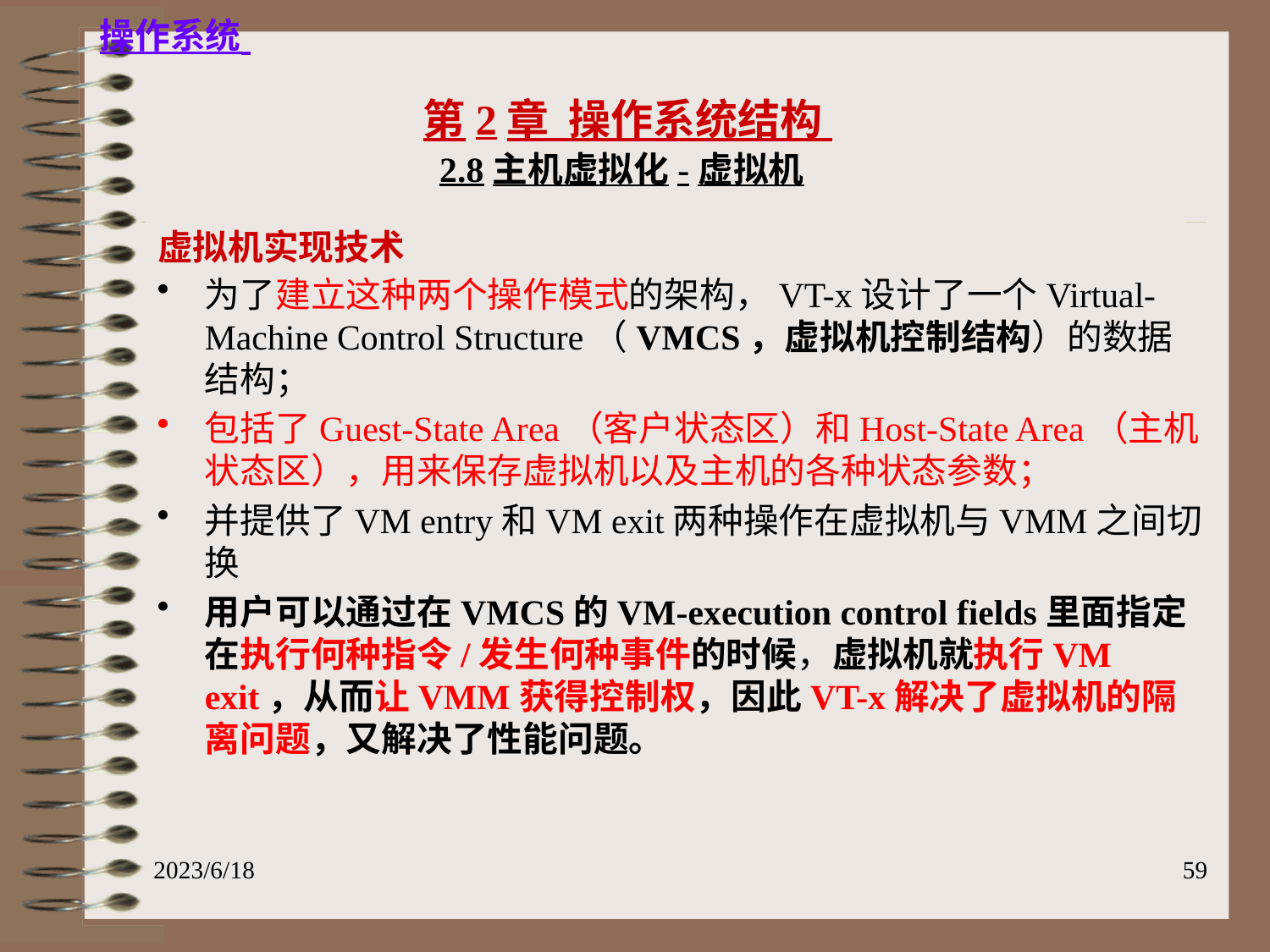

2.8主机虚拟化-虚拟机
虚拟机实现技术
为了建立这种两个操作模式的架构，VT-x设计了一个Virtual-Machine Control Structure（VMCS，虚拟机控制结构）的数据结构；
包括了Guest-State Area（客户状态区）和Host-State Area（主机状态区），用来保存虚拟机以及主机的各种状态参数；
并提供了VM entry和VM exit两种操作在虚拟机与VMM之间切换
用户可以通过在VMCS的VM-execution control fields里面指定在执行何种指令/发生何种事件的时候，虚拟机就执行VM exit，从而让VMM获得控制权，因此VT-x解决了虚拟机的隔离问题，又解决了性能问题。
2023/6/18
59